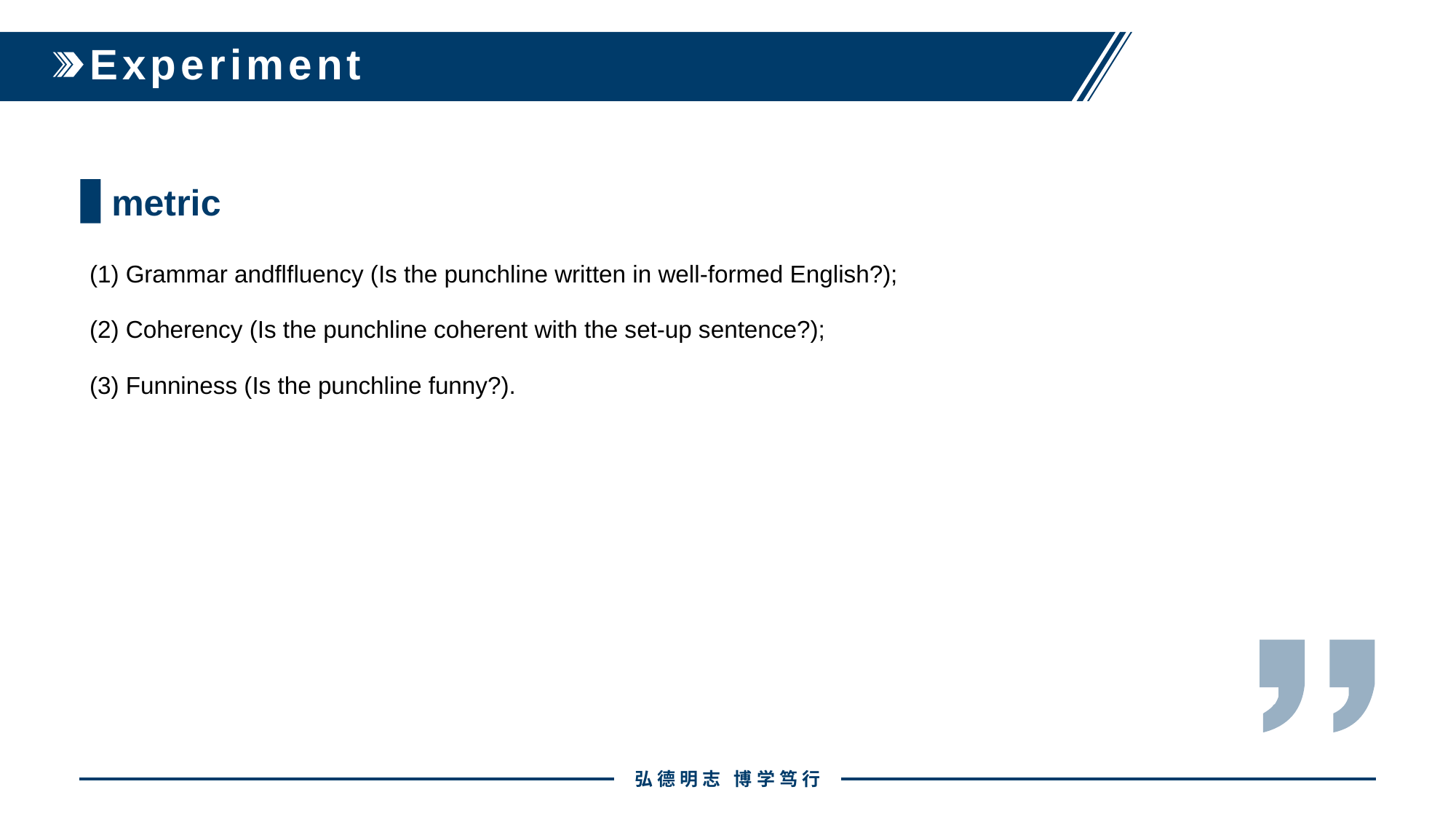

Experiment
metric
(1) Grammar andflfluency (Is the punchline written in well-formed English?);
(2) Coherency (Is the punchline coherent with the set-up sentence?);
(3) Funniness (Is the punchline funny?).

弘德明志 博学笃行